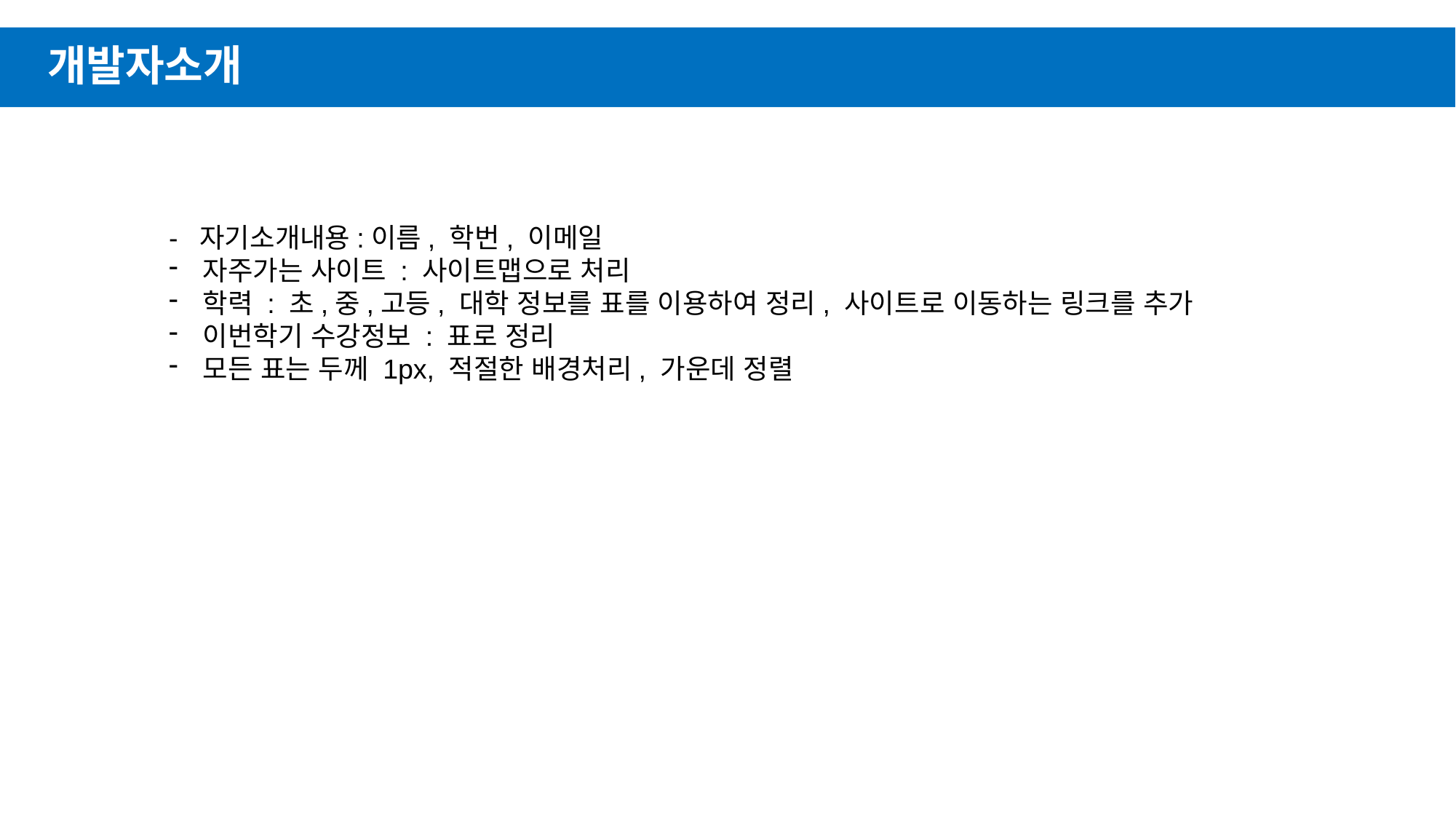

# 개발자소개
-  자기소개내용:이름, 학번, 이메일
자주가는 사이트 : 사이트맵으로 처리
학력 : 초,중,고등, 대학 정보를 표를 이용하여 정리, 사이트로 이동하는 링크를 추가
이번학기 수강정보 : 표로 정리
모든 표는 두께 1px, 적절한 배경처리, 가운데 정렬